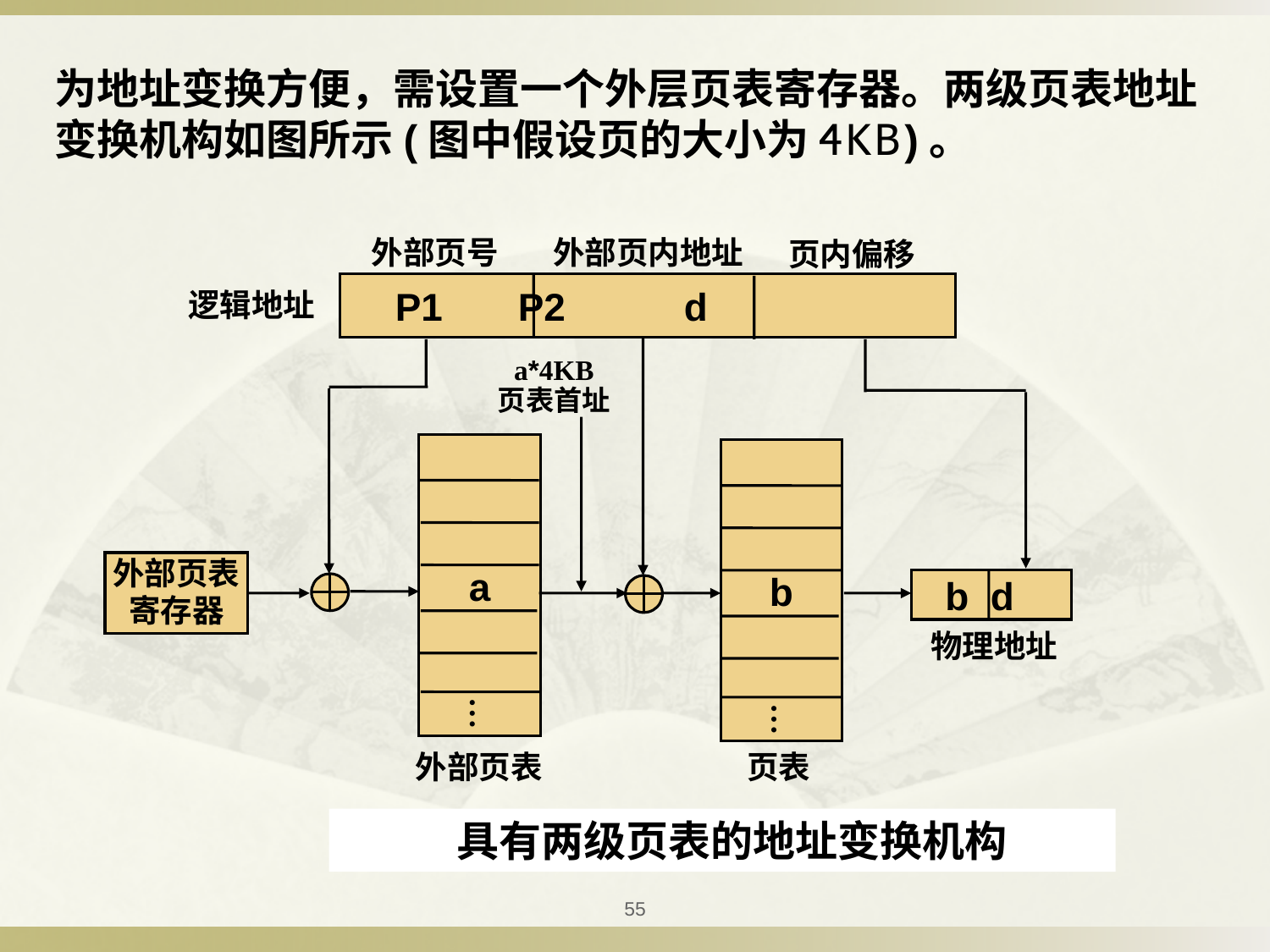

为地址变换方便，需设置一个外层页表寄存器。两级页表地址变换机构如图所示(图中假设页的大小为4KB)。
外部页号
外部页内地址
页内偏移
    P1       P2           d

逻辑地址

a*4KB
页表首址

a
b

外部页表
寄存器

  b  d

物理地址

…

…

外部页表
页表
 具有两级页表的地址变换机构
55